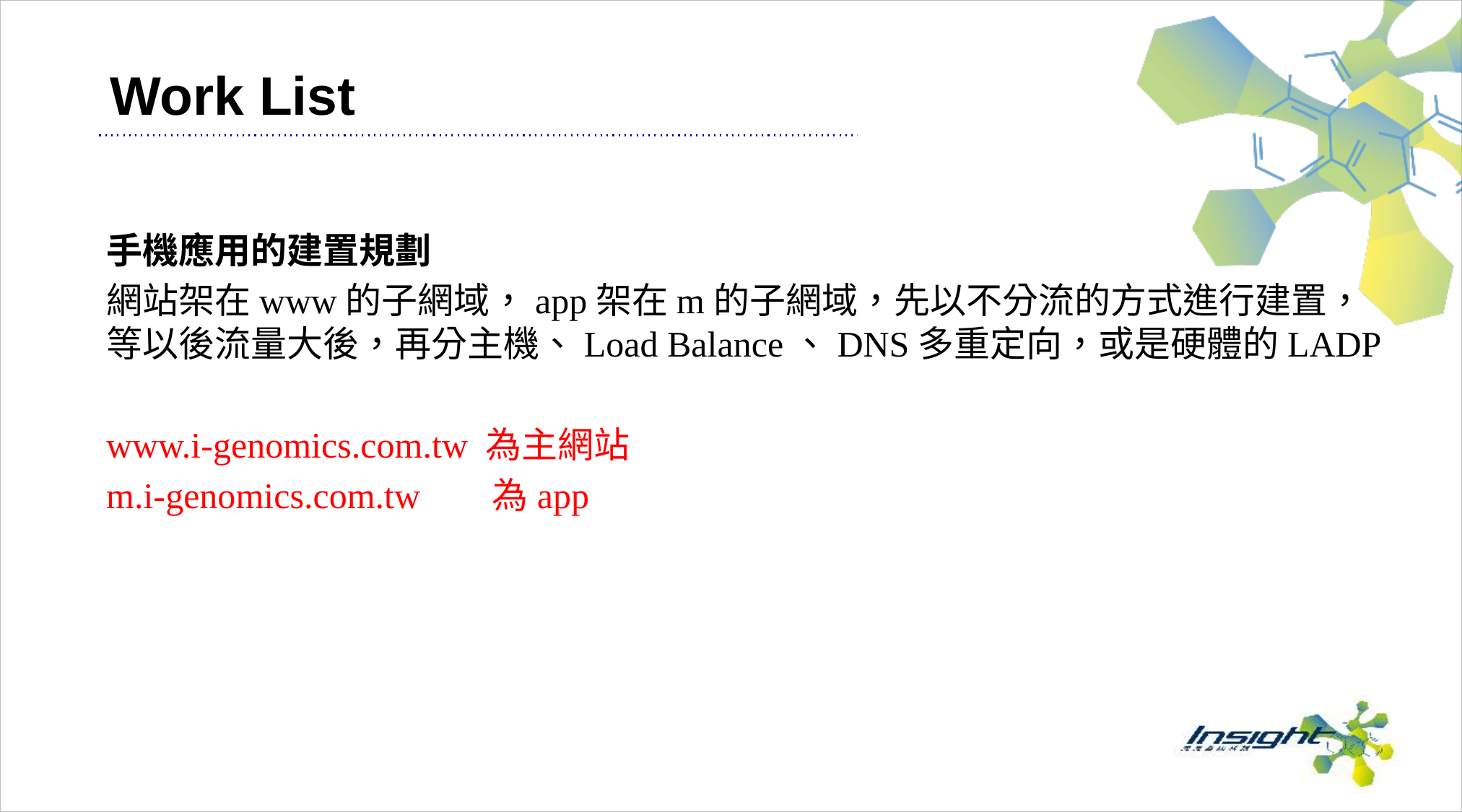

# Work List

手機應用的建置規劃
網站架在www的子網域，app架在m的子網域，先以不分流的方式進行建置，等以後流量大後，再分主機、Load Balance、DNS多重定向，或是硬體的LADP

www.i-genomics.com.tw 為主網站
m.i-genomics.com.tw       為app